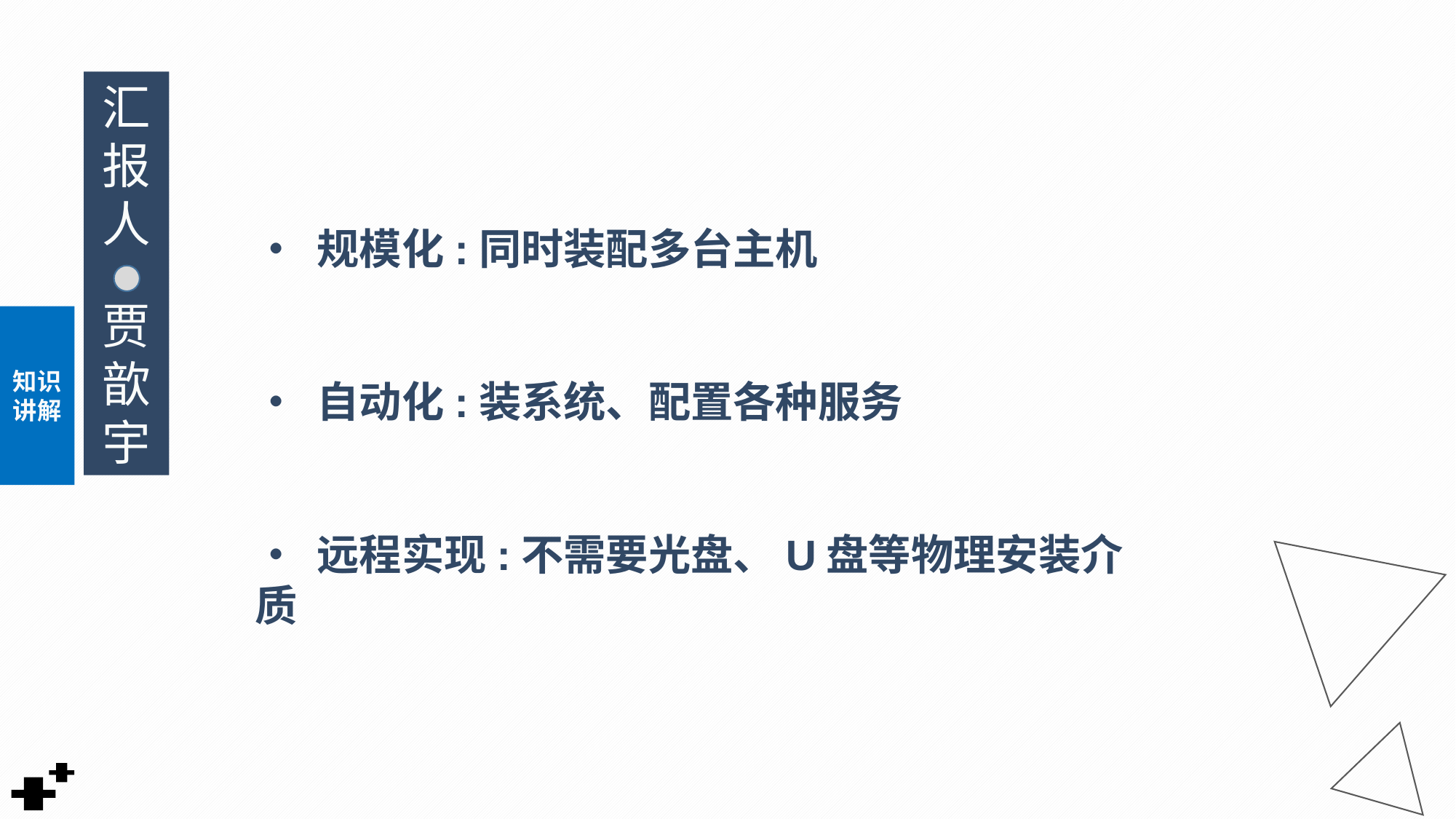

汇报
人

贾歆宇

• 规模化:同时装配多台主机

• 自动化:装系统、配置各种服务

• 远程实现:不需要光盘、U盘等物理安装介质